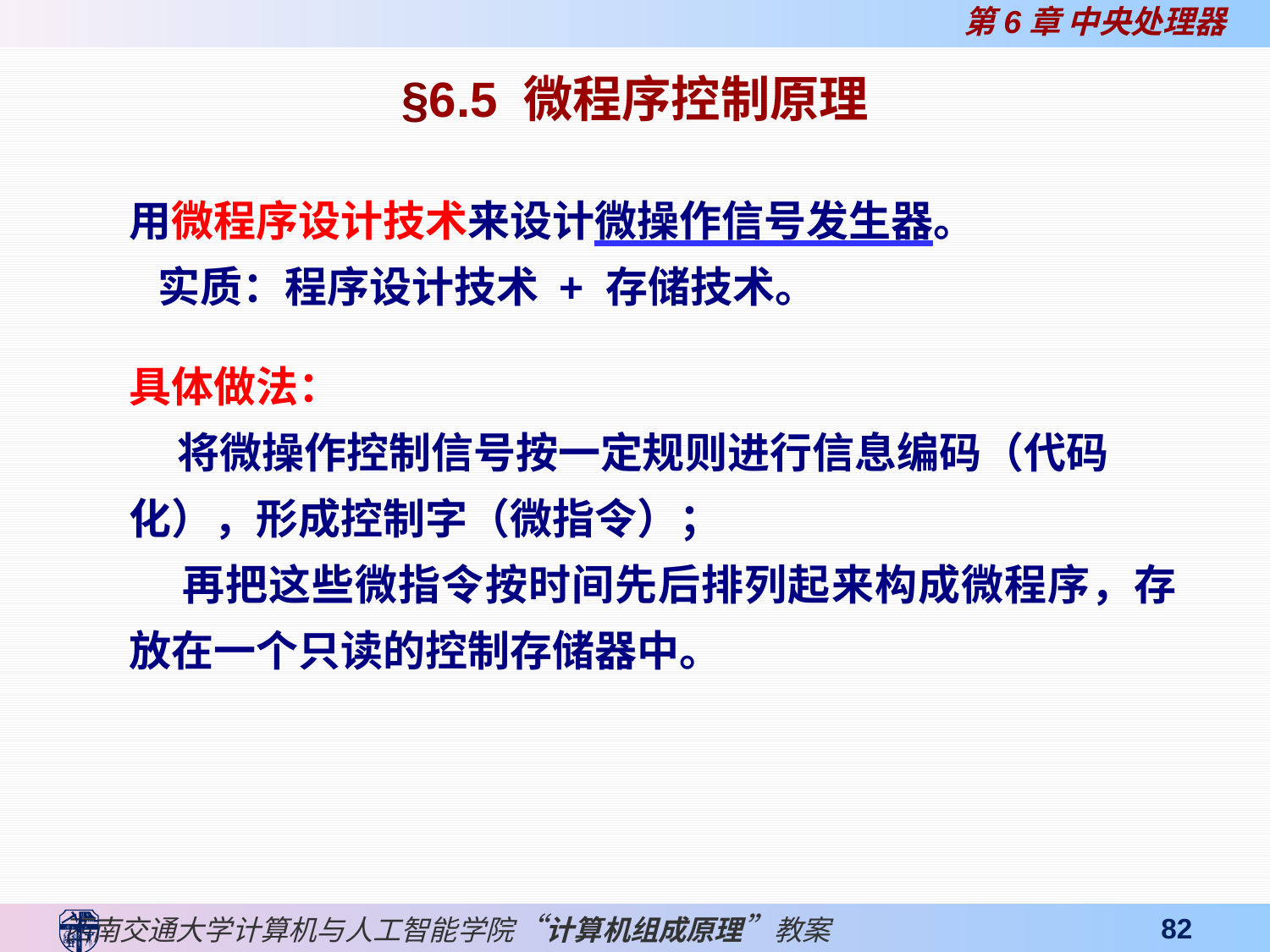

§6.5 微程序控制原理
用微程序设计技术来设计微操作信号发生器。
  实质：程序设计技术 + 存储技术。
具体做法：
    将微操作控制信号按一定规则进行信息编码（代码化），形成控制字（微指令）；
    再把这些微指令按时间先后排列起来构成微程序，存放在一个只读的控制存储器中。